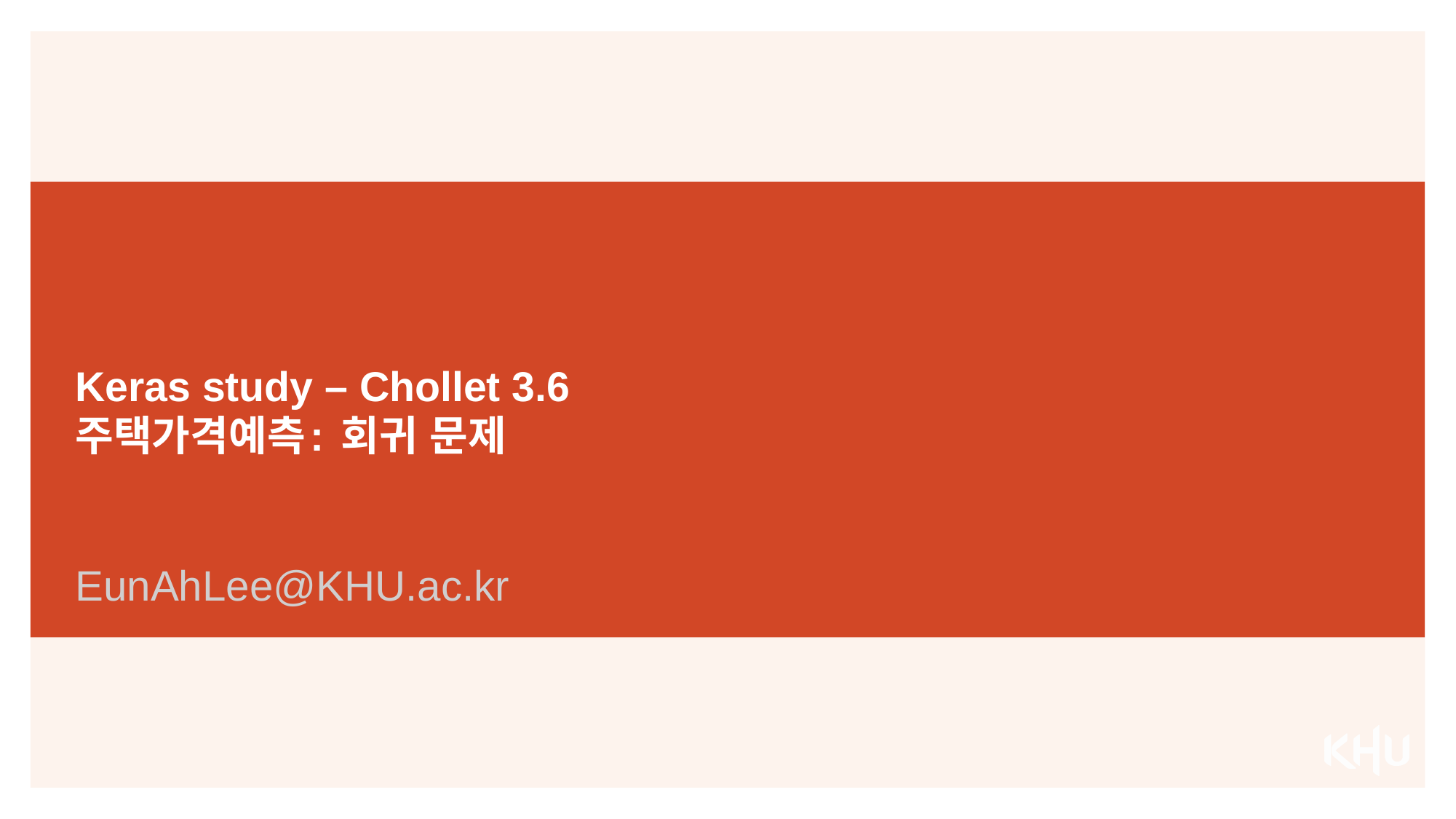

# Keras study – Chollet 3.6 주택가격예측: 회귀 문제
EunAhLee@KHU.ac.kr